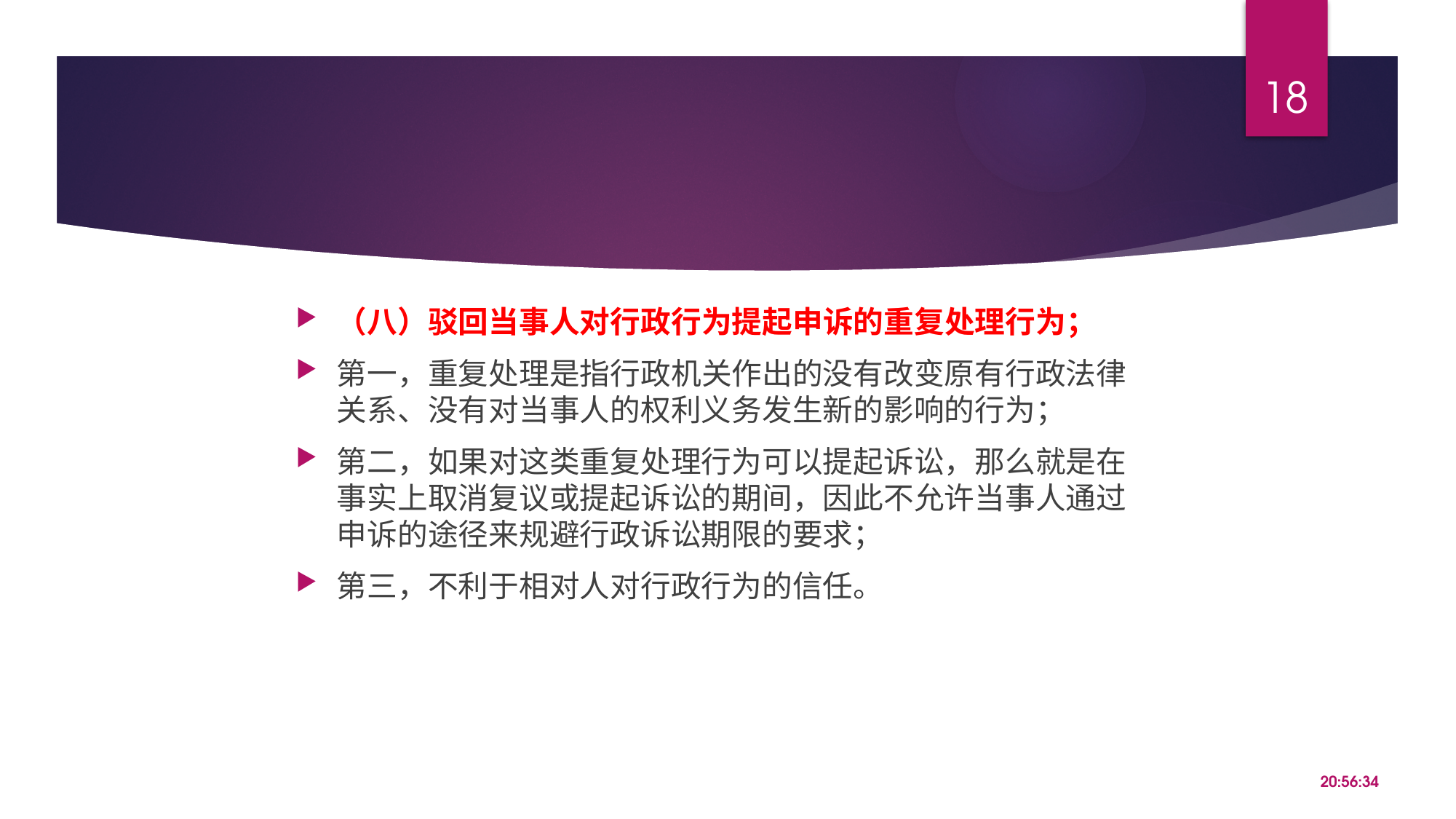

18
#
（八）驳回当事人对行政行为提起申诉的重复处理行为；
第一，重复处理是指行政机关作出的没有改变原有行政法律关系、没有对当事人的权利义务发生新的影响的行为；
第二，如果对这类重复处理行为可以提起诉讼，那么就是在事实上取消复议或提起诉讼的期间，因此不允许当事人通过申诉的途径来规避行政诉讼期限的要求；
第三，不利于相对人对行政行为的信任。

20:56:34